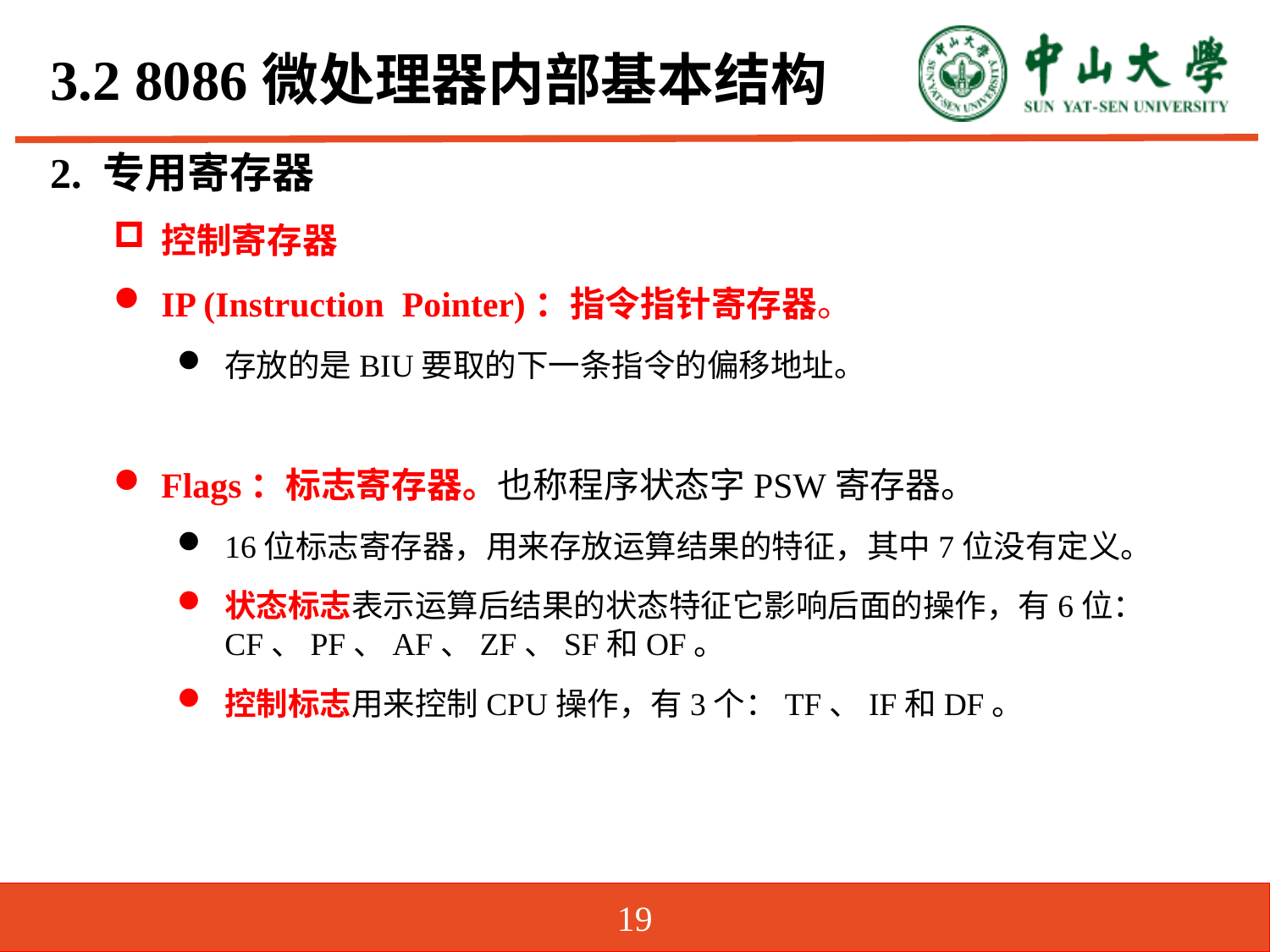

# 3.2 8086微处理器内部基本结构
2. 专用寄存器
控制寄存器
IP (Instruction  Pointer)：指令指针寄存器。
存放的是BIU要取的下一条指令的偏移地址。

Flags：标志寄存器。也称程序状态字PSW寄存器。
16位标志寄存器，用来存放运算结果的特征，其中7位没有定义。
状态标志表示运算后结果的状态特征它影响后面的操作，有6位：CF、PF、AF、ZF、SF和OF。
控制标志用来控制CPU操作，有3个：TF、IF和DF。

19